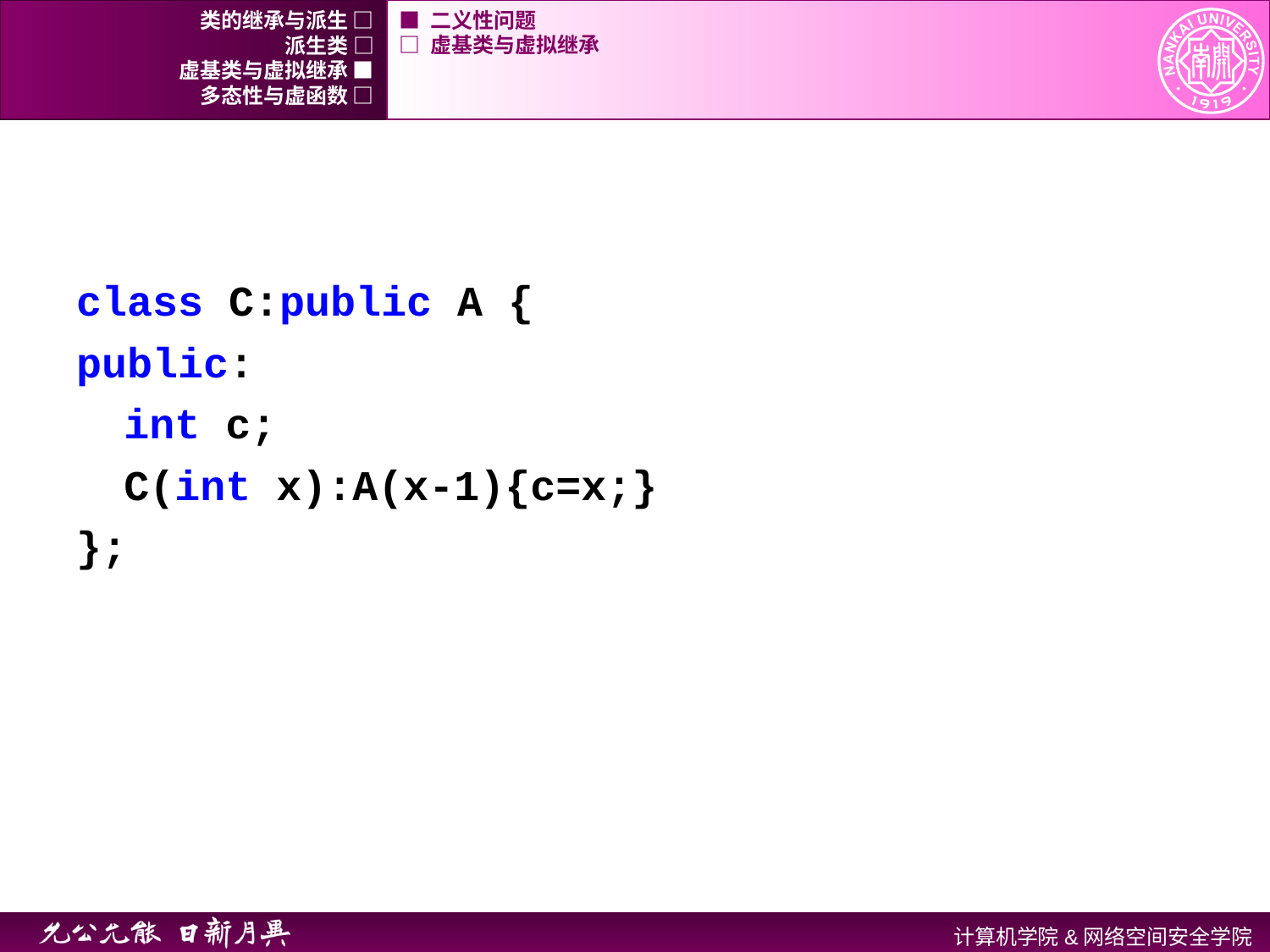

类的继承与派生 □
■ 二义性问题
派生类 □
□ 虚基类与虚拟继承
虚基类与虚拟继承 ■

多态性与虚函数 □

class C:public A {
public:
	int c;
	C(int x):A(x-1){c=x;}
};